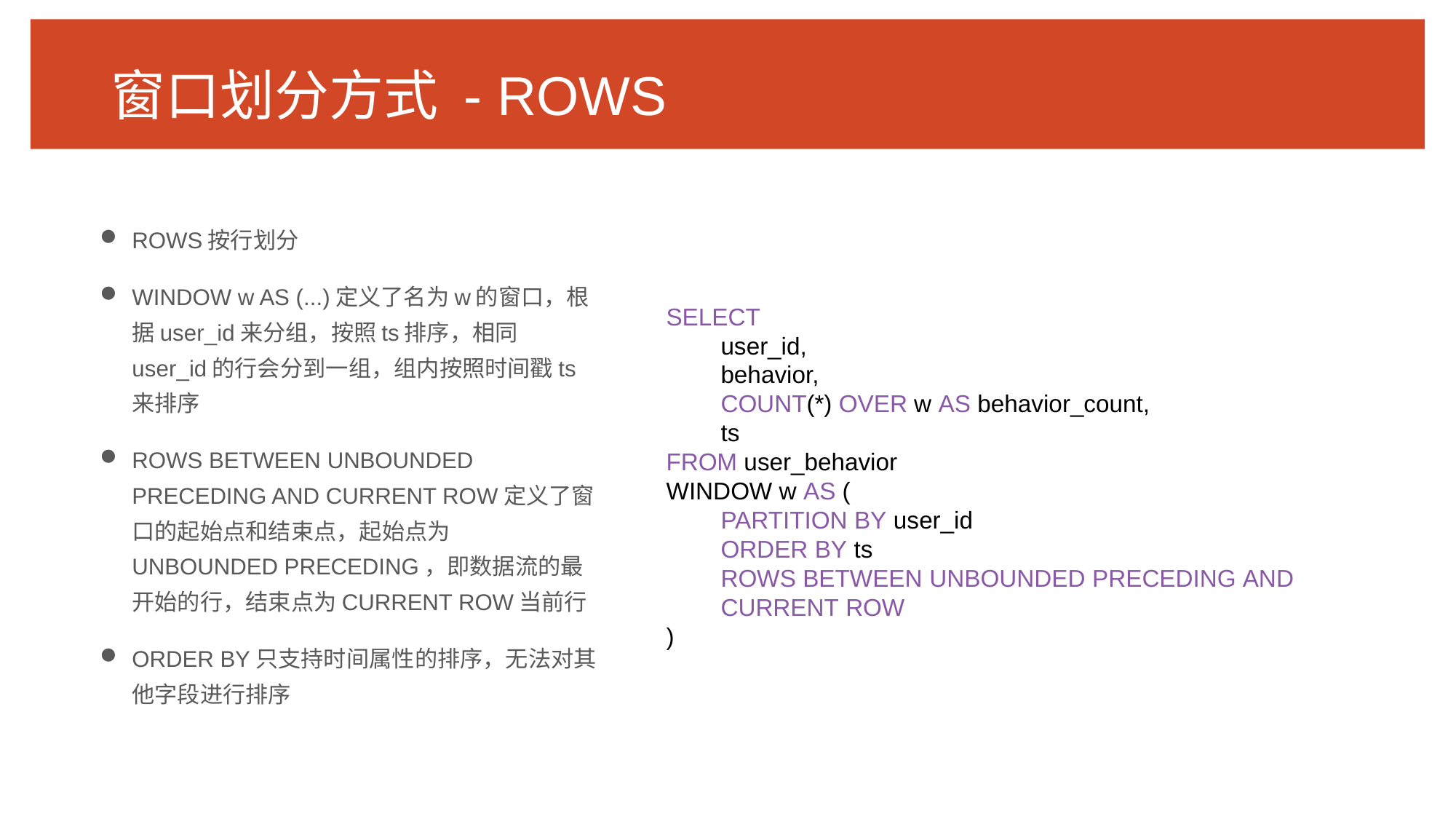

# 窗口划分方式 - ROWS
ROWS按行划分
WINDOW w AS (...)定义了名为w的窗口，根据user_id来分组，按照ts排序，相同user_id的行会分到一组，组内按照时间戳ts来排序
ROWS BETWEEN UNBOUNDED PRECEDING AND CURRENT ROW定义了窗口的起始点和结束点，起始点为UNBOUNDED PRECEDING，即数据流的最开始的行，结束点为CURRENT ROW当前行
ORDER BY只支持时间属性的排序，无法对其他字段进行排序
SELECT
user_id,
behavior,
COUNT(*) OVER w AS behavior_count,
ts
FROM user_behavior
WINDOW w AS (
PARTITION BY user_id
ORDER BY ts
ROWS BETWEEN UNBOUNDED PRECEDING AND CURRENT ROW
)